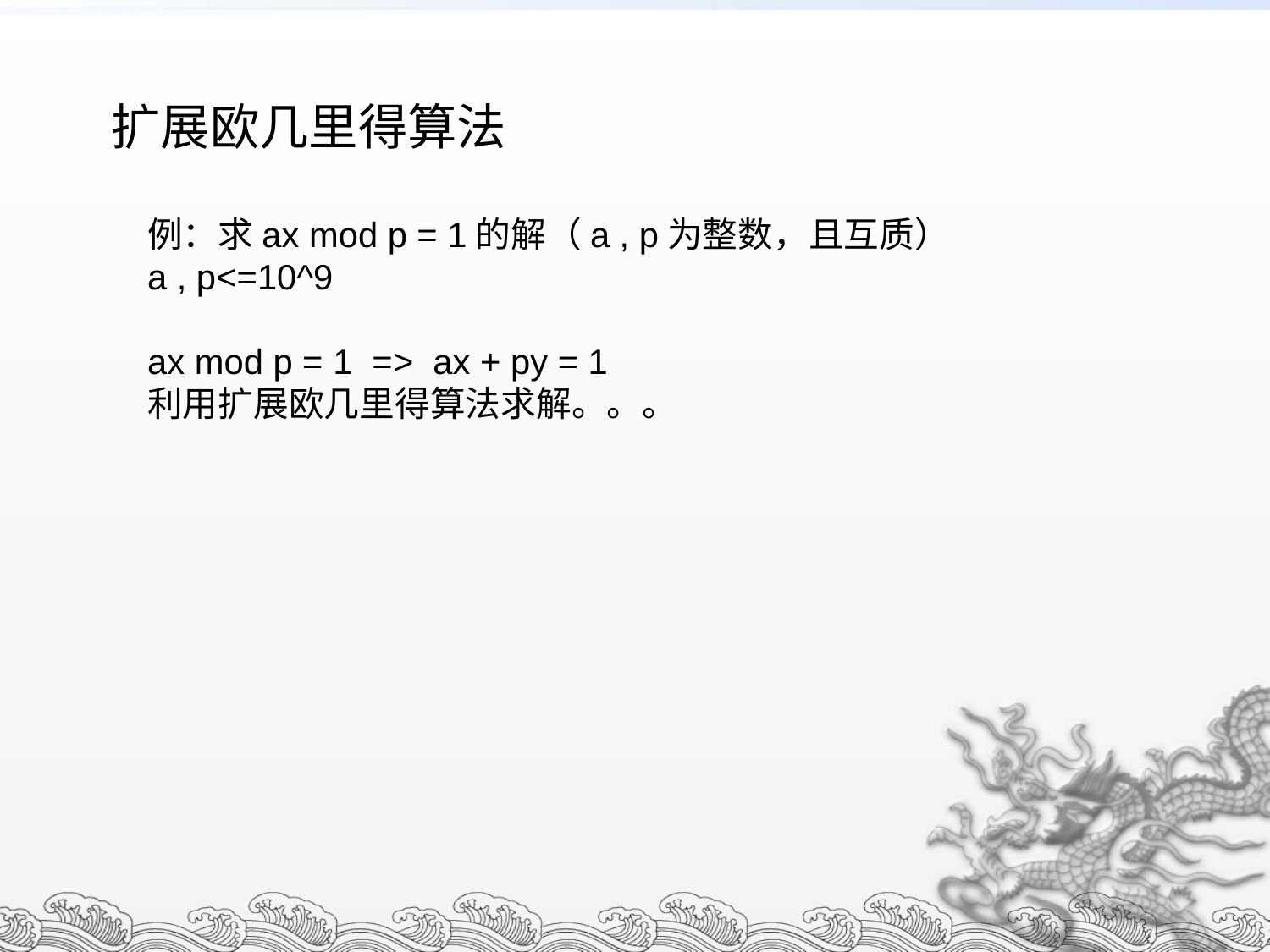

扩展欧几里得算法
例：求ax mod p = 1的解（a , p为整数，且互质）
a , p<=10^9

ax mod p = 1  =>  ax + py = 1
利用扩展欧几里得算法求解。。。